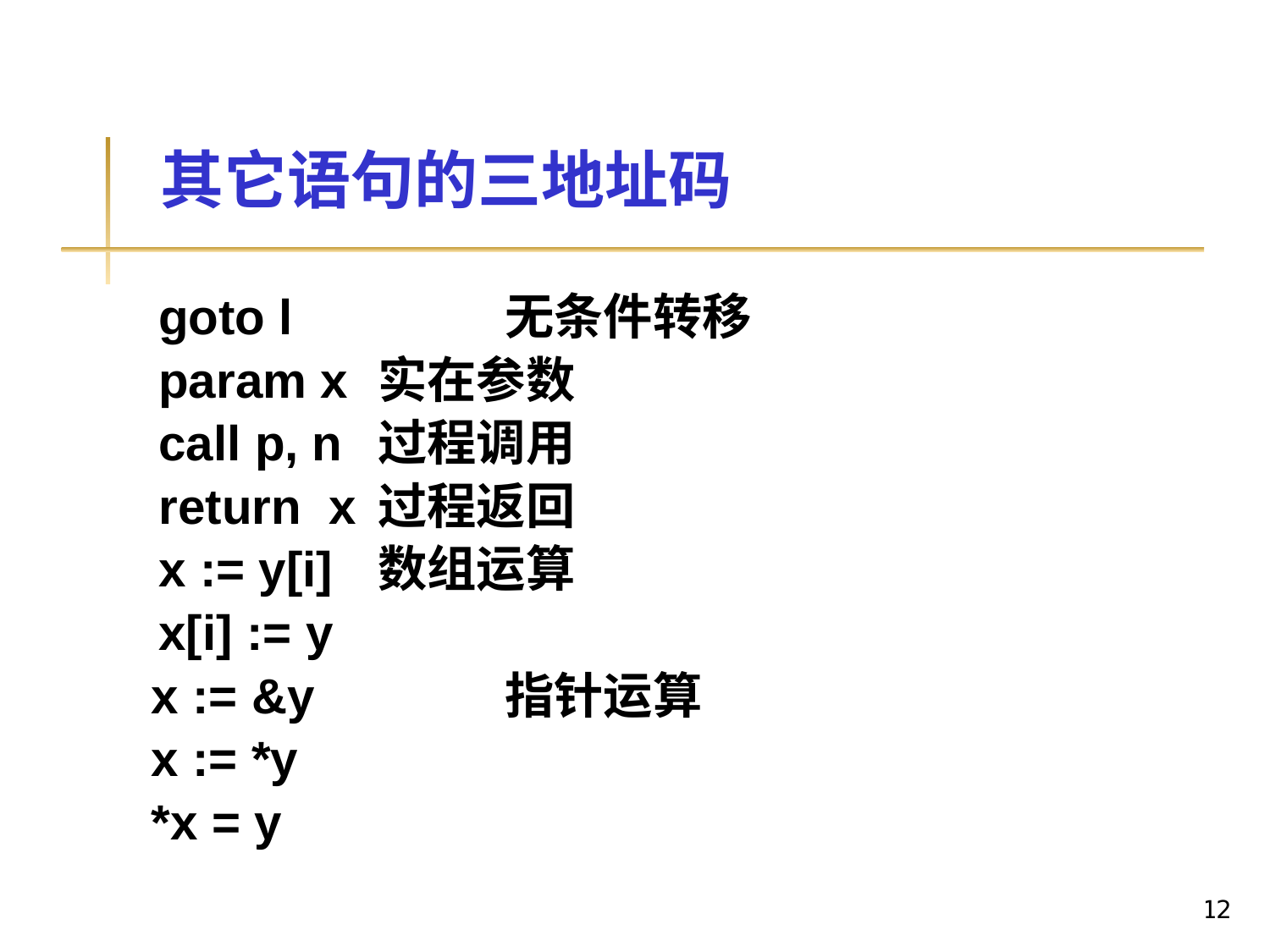

# 其它语句的三地址码
      goto l		无条件转移
      param x 	实在参数
      call p, n 	过程调用
      return  x 	过程返回
      x := y[i]	数组运算
      x[i] := y
	  x := &y		指针运算
	  x := *y
	  *x = y
12